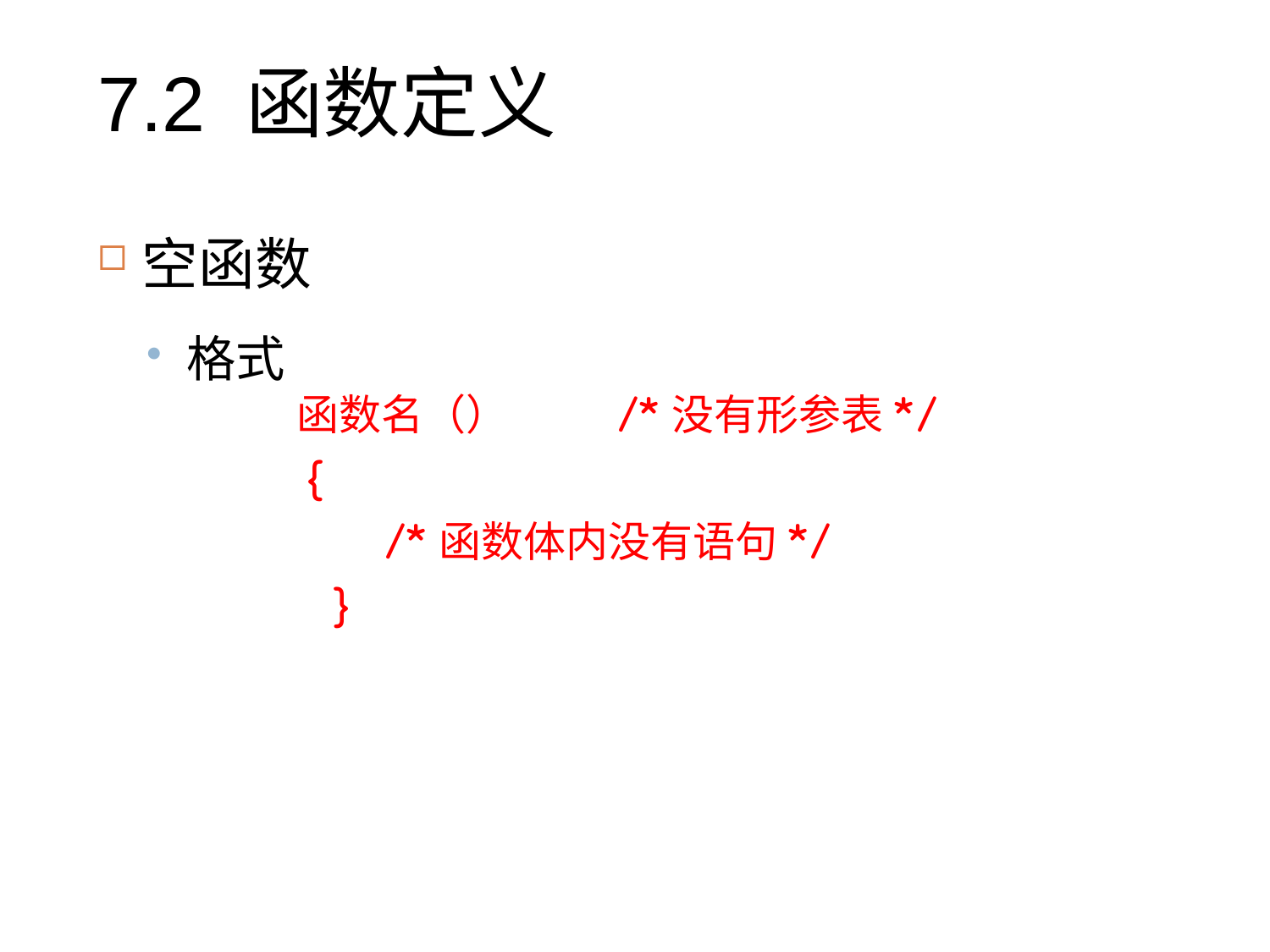

7.2 函数定义
空函数
格式

   函数名（） 　     /*没有形参表*/
    {
          /*函数体内没有语句*/
      }